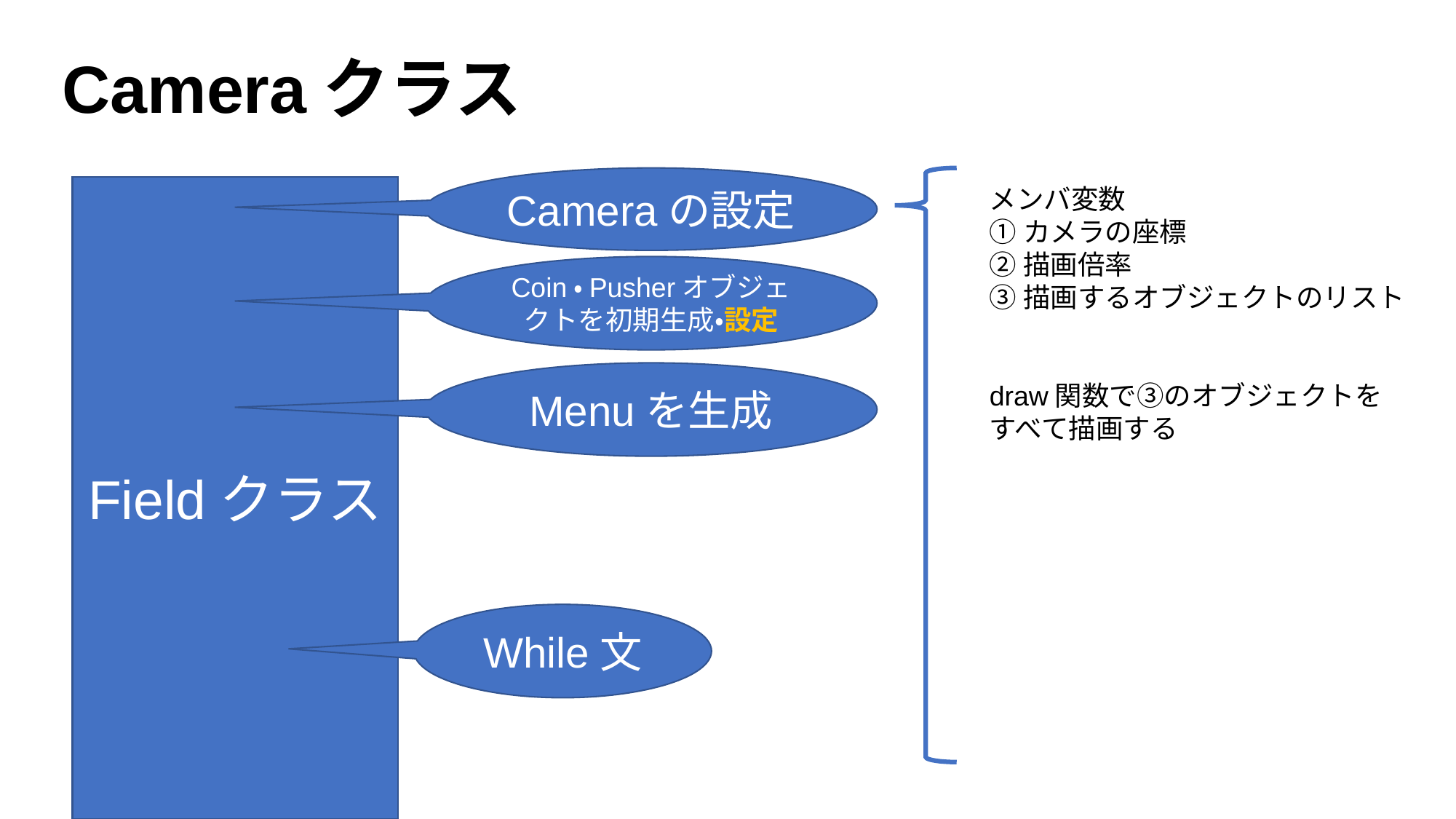

# Cameraクラス
Cameraの設定

Fieldクラス
メンバ変数
①カメラの座標
②描画倍率
③描画するオブジェクトのリスト

draw関数で③のオブジェクトをすべて描画する
Coin・Pusherオブジェクトを初期生成・設定
Menuを生成
While文